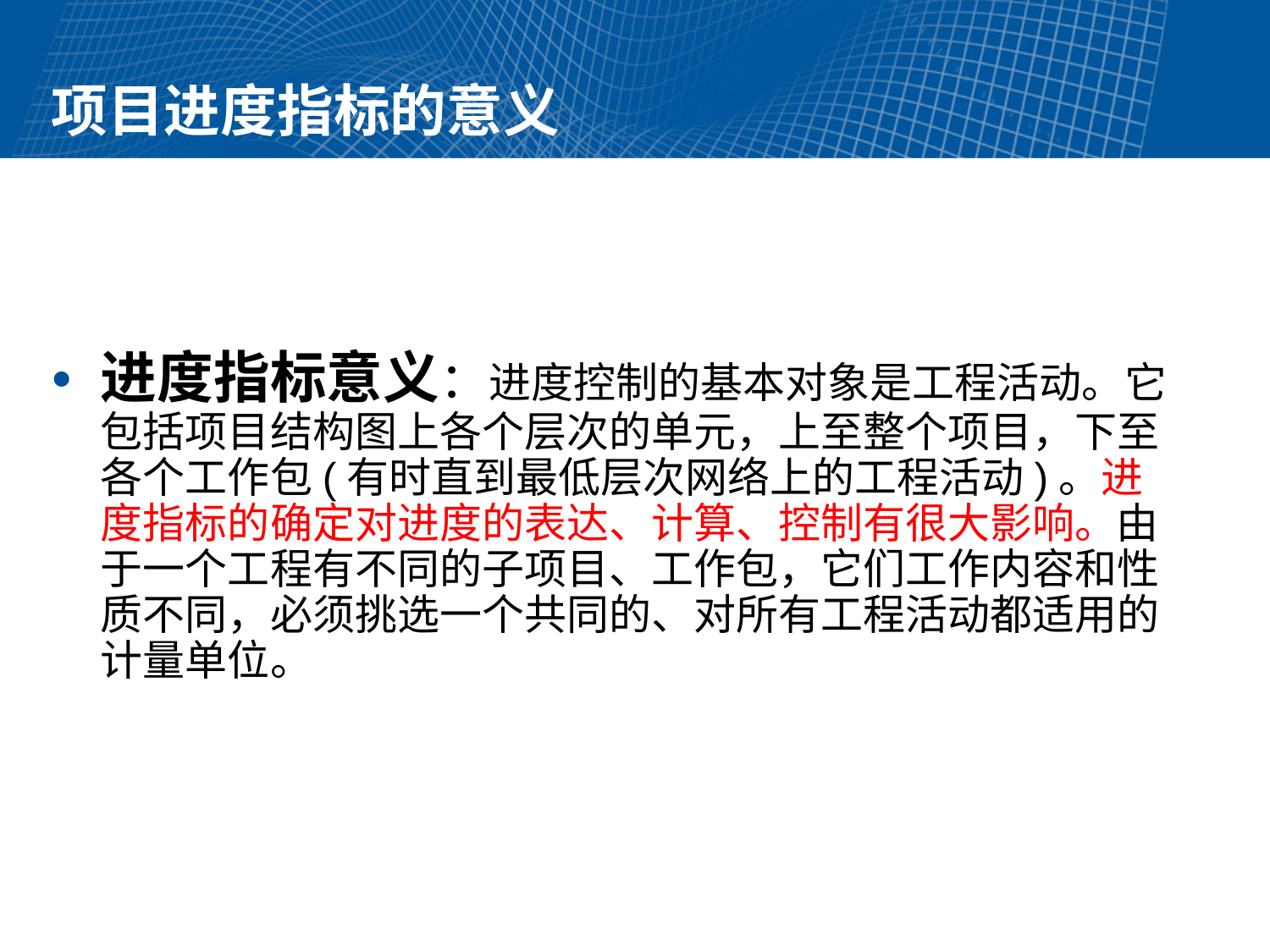

# 项目进度指标的意义

进度指标意义：进度控制的基本对象是工程活动。它包括项目结构图上各个层次的单元，上至整个项目，下至各个工作包(有时直到最低层次网络上的工程活动)。进度指标的确定对进度的表达、计算、控制有很大影响。由于一个工程有不同的子项目、工作包，它们工作内容和性质不同，必须挑选一个共同的、对所有工程活动都适用的计量单位。